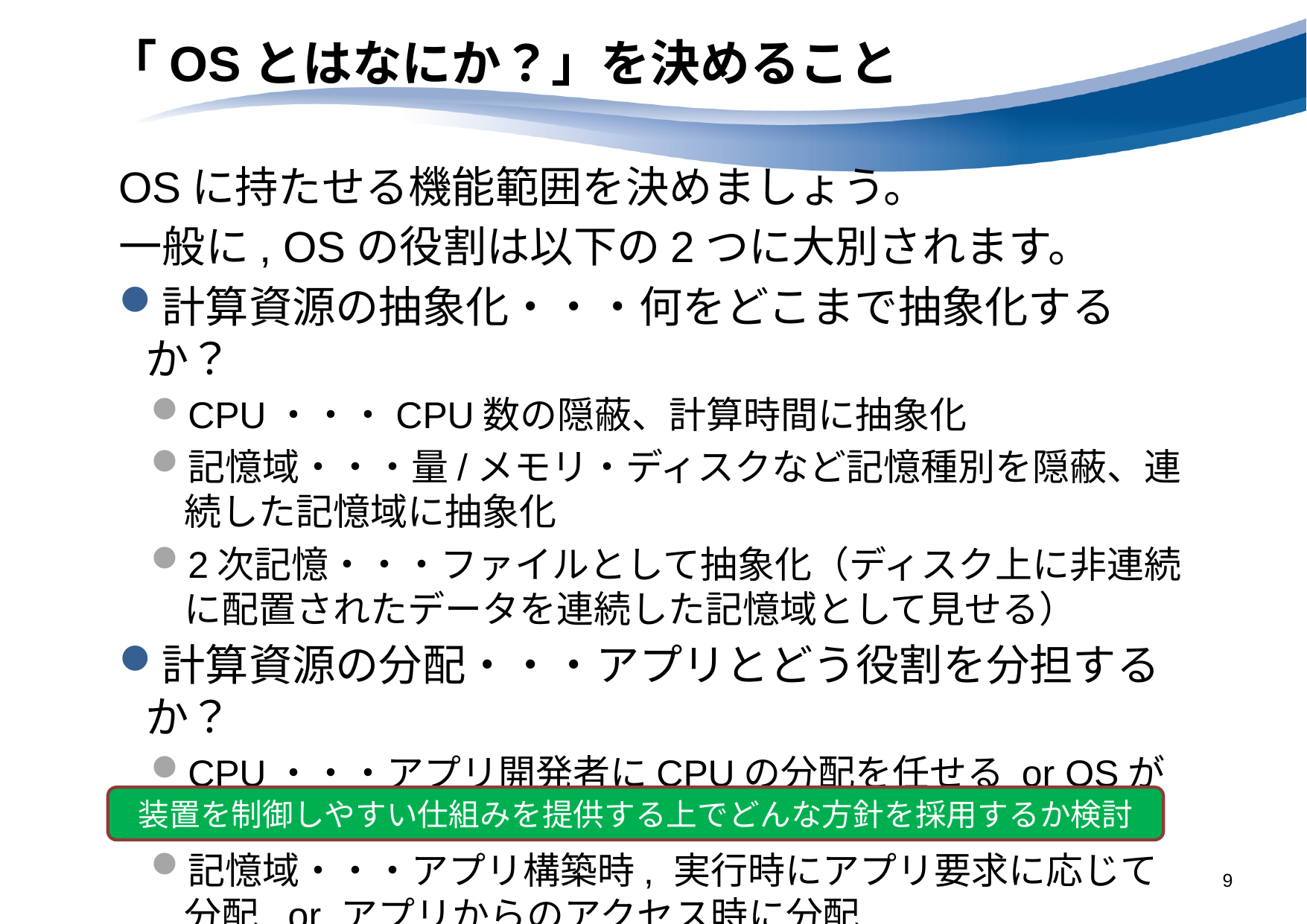

# 「OSとはなにか？」を決めること
OSに持たせる機能範囲を決めましょう。
一般に, OSの役割は以下の2つに大別されます。
計算資源の抽象化・・・何をどこまで抽象化するか？
CPU・・・CPU数の隠蔽、計算時間に抽象化
記憶域・・・量/メモリ・ディスクなど記憶種別を隠蔽、連続した記憶域に抽象化
2次記憶・・・ファイルとして抽象化（ディスク上に非連続に配置されたデータを連続した記憶域として見せる）
計算資源の分配・・・アプリとどう役割を分担するか？
CPU・・・アプリ開発者にCPUの分配を任せる or OSが分配する
記憶域・・・アプリ構築時, 実行時にアプリ要求に応じて分配, or アプリからのアクセス時に分配
装置を制御しやすい仕組みを提供する上でどんな方針を採用するか検討
9